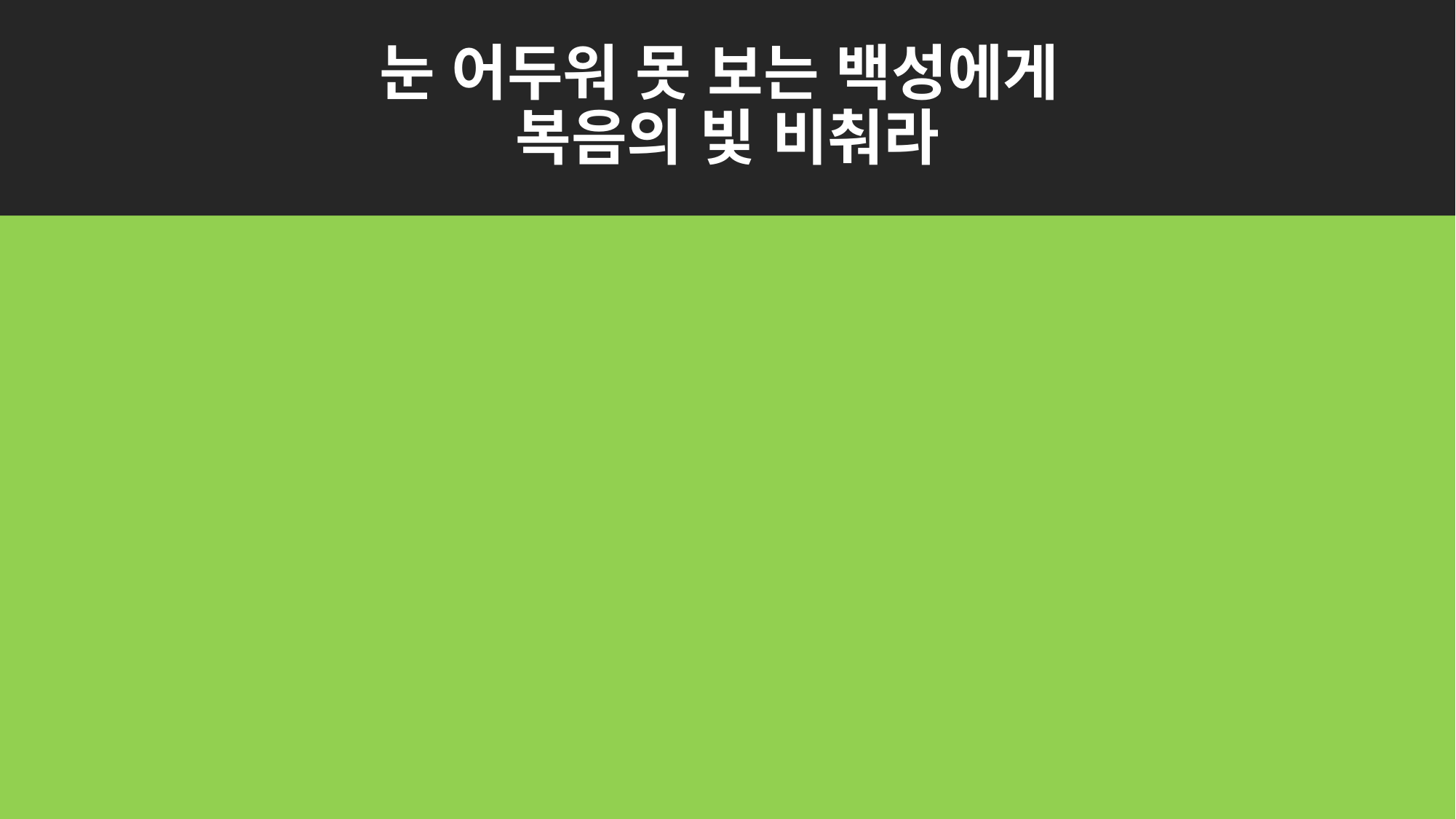

# 눈 어두워 못 보는 백성에게 복음의 빛 비춰라